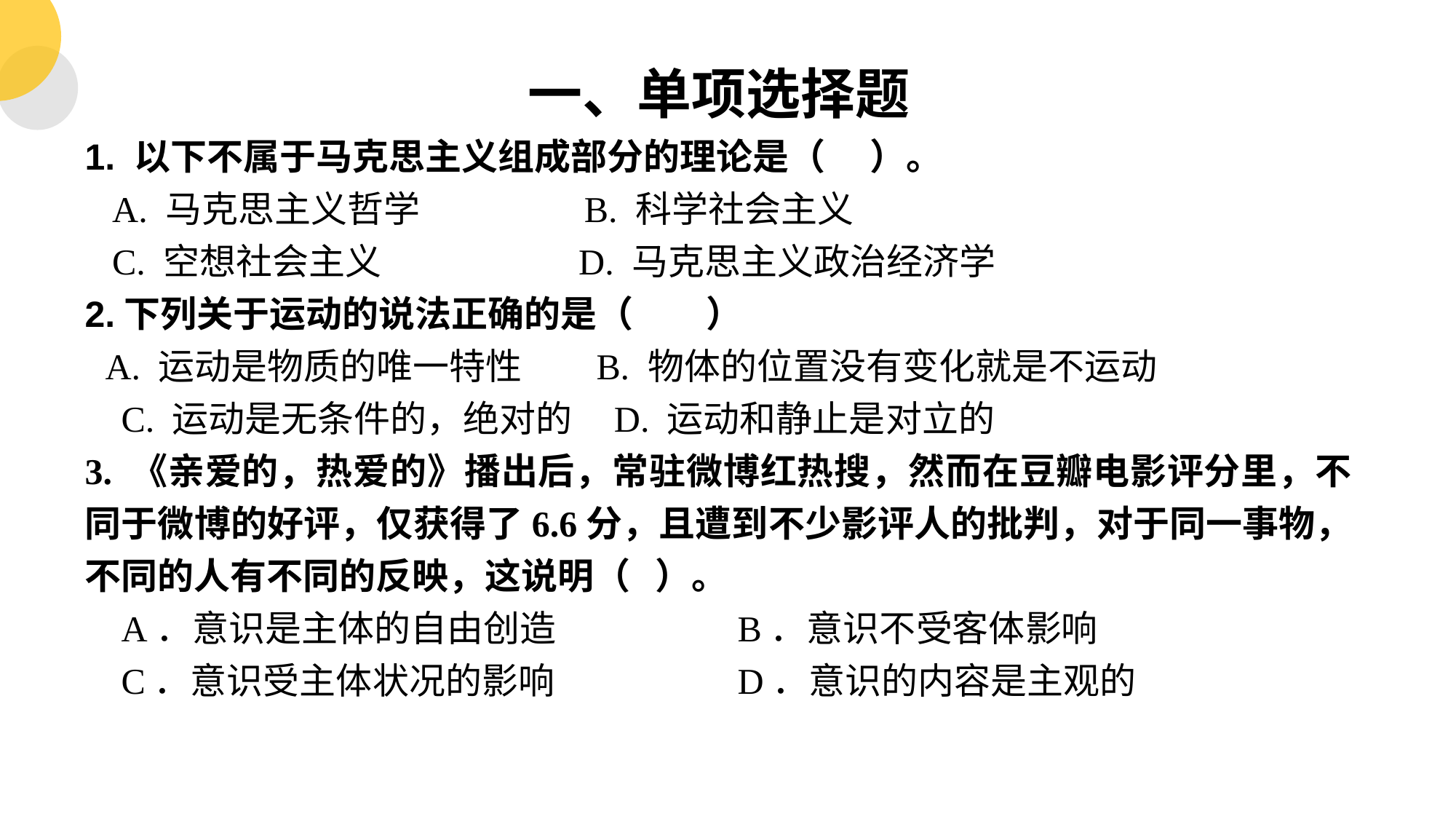

一、单项选择题
1. 以下不属于马克思主义组成部分的理论是（ 　）。
A. 马克思主义哲学                   B. 科学社会主义
C. 空想社会主义                       D. 马克思主义政治经济学
2.下列关于运动的说法正确的是（　　）
  A. 运动是物质的唯一特性        B. 物体的位置没有变化就是不运动
    C. 运动是无条件的，绝对的    D. 运动和静止是对立的
3. 《亲爱的，热爱的》播出后，常驻微博红热搜，然而在豆瓣电影评分里，不同于微博的好评，仅获得了6.6分，且遭到不少影评人的批判，对于同一事物，不同的人有不同的反映，这说明（   ）。
A．意识是主体的自由创造	            B．意识不受客体影响
C．意识受主体状况的影响	            D．意识的内容是主观的